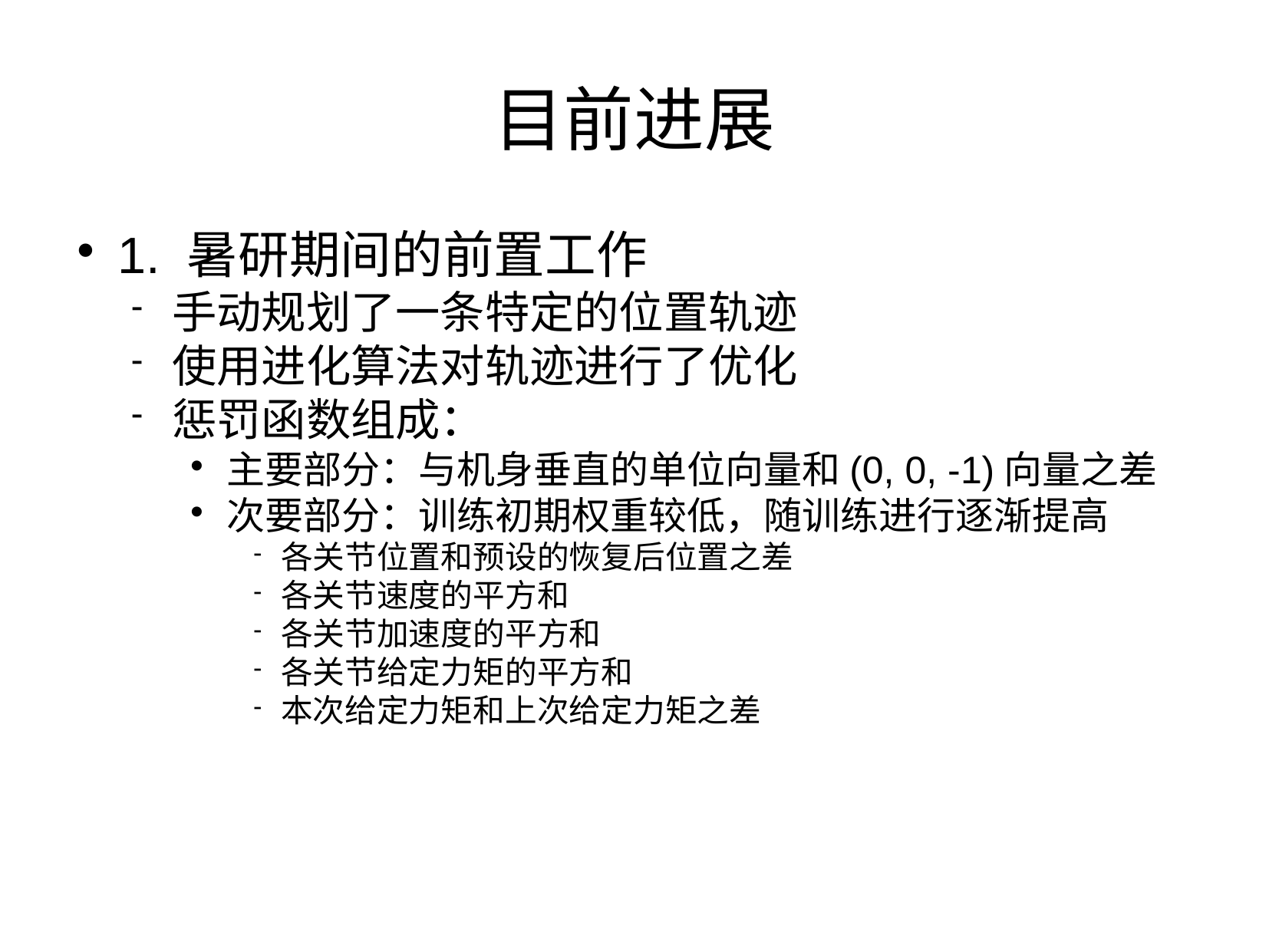

目前进展
1. 暑研期间的前置工作
手动规划了一条特定的位置轨迹
使用进化算法对轨迹进行了优化
惩罚函数组成：
主要部分：与机身垂直的单位向量和(0, 0, -1)向量之差
次要部分：训练初期权重较低，随训练进行逐渐提高
各关节位置和预设的恢复后位置之差
各关节速度的平方和
各关节加速度的平方和
各关节给定力矩的平方和
本次给定力矩和上次给定力矩之差